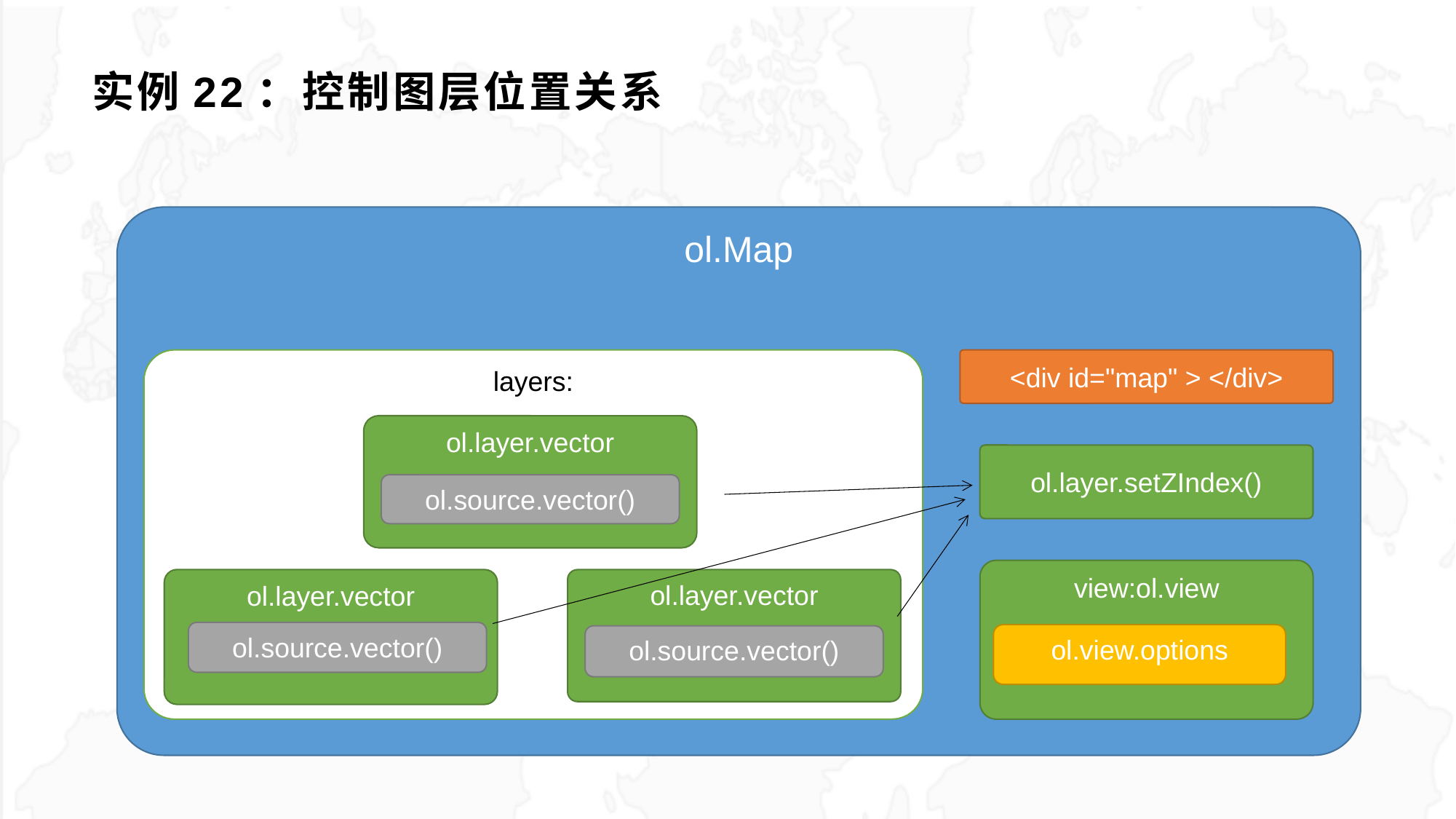

# 实例22：控制图层位置关系
ol.Map
layers:
<div id="map" > </div>
ol.layer.vector
ol.source.vector()
ol.layer.setZIndex()
view:ol.view
ol.view.options
ol.layer.vector
ol.source.vector()
ol.layer.vector
ol.source.vector()